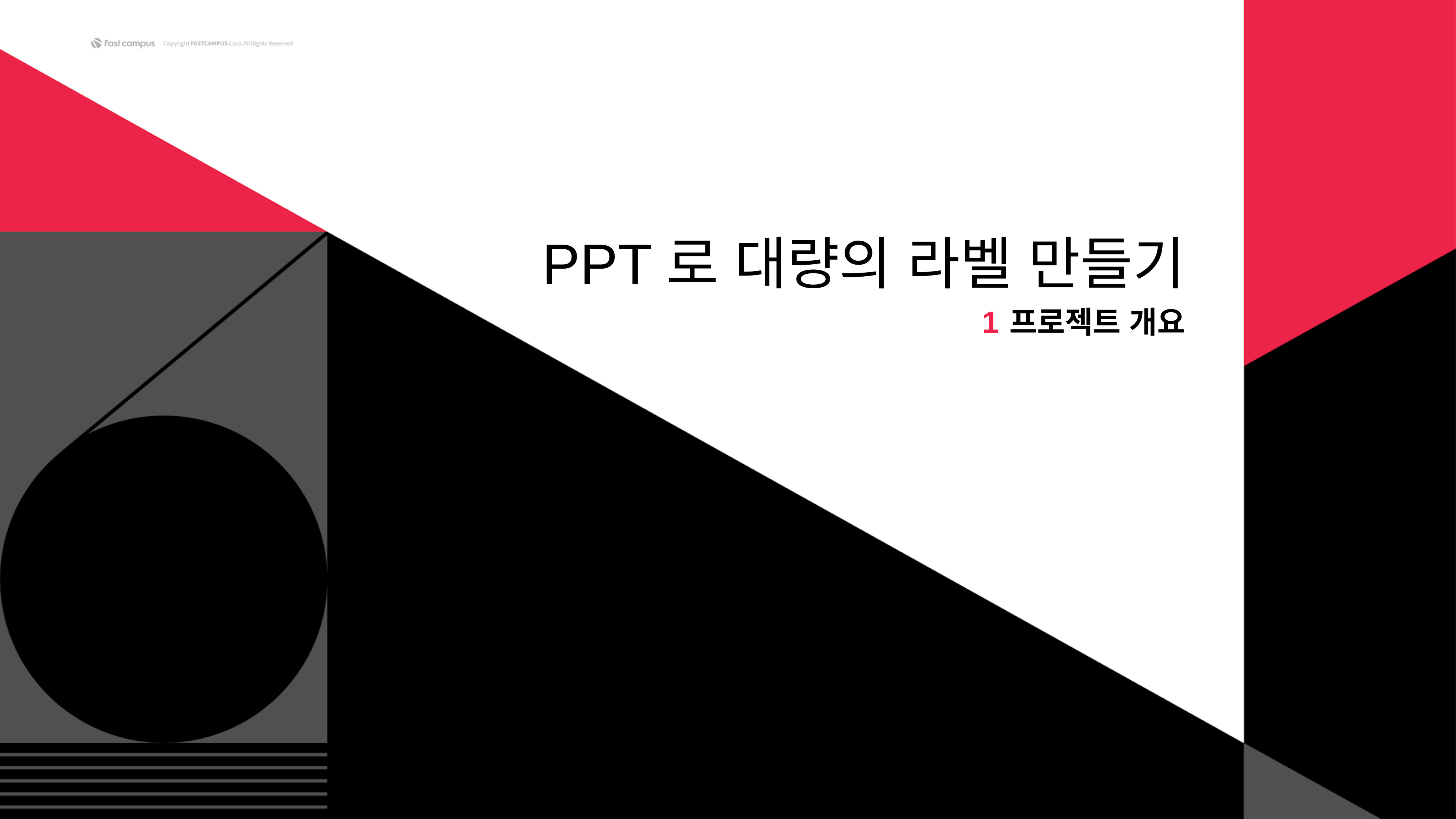

# PPT로 대량의 라벨 만들기
1
프로젝트 개요